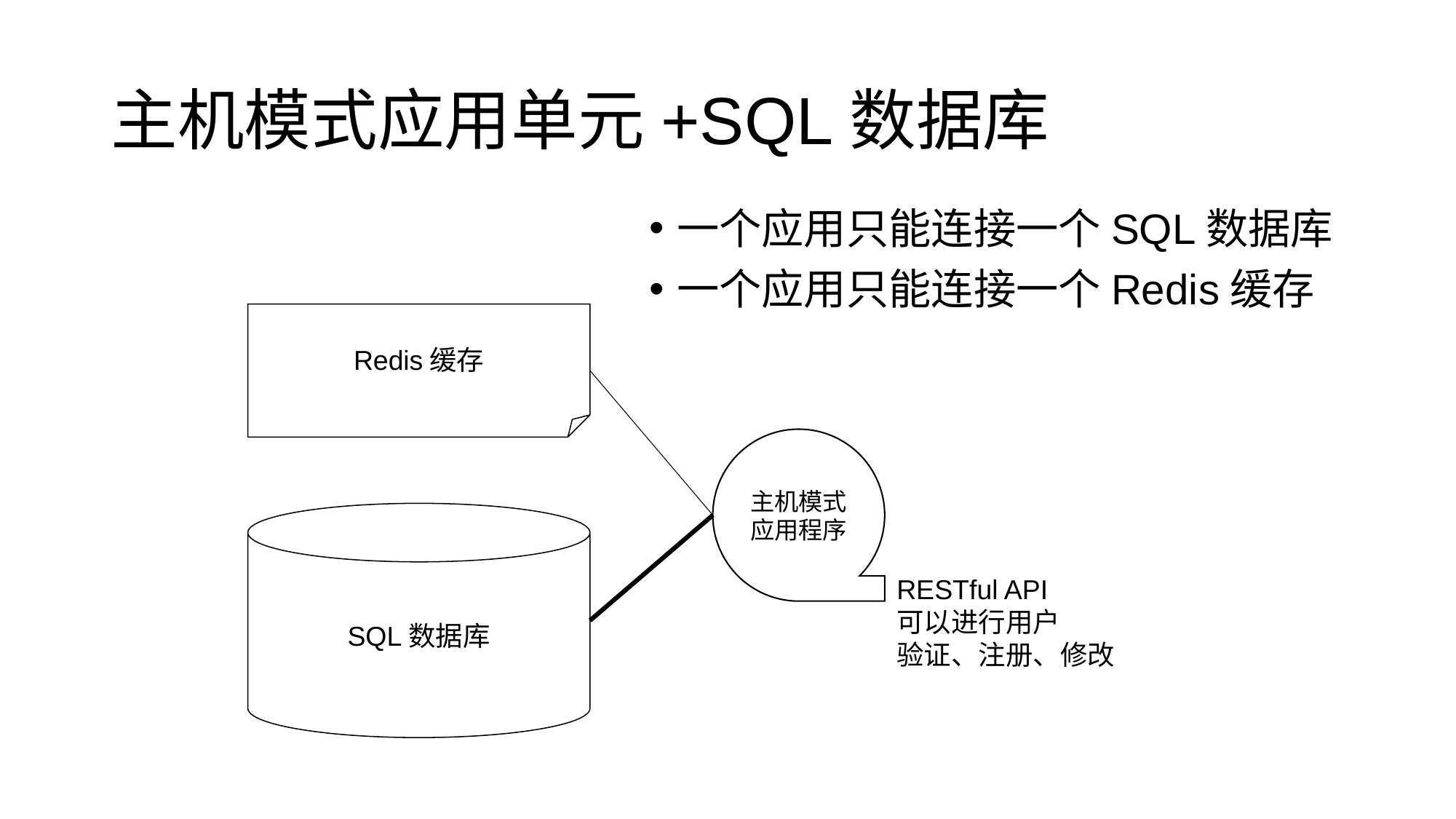

# 主机模式应用单元+SQL数据库
一个应用只能连接一个SQL数据库
一个应用只能连接一个Redis缓存
Redis缓存
主机模式
应用程序
SQL数据库
RESTful API
可以进行用户
验证、注册、修改